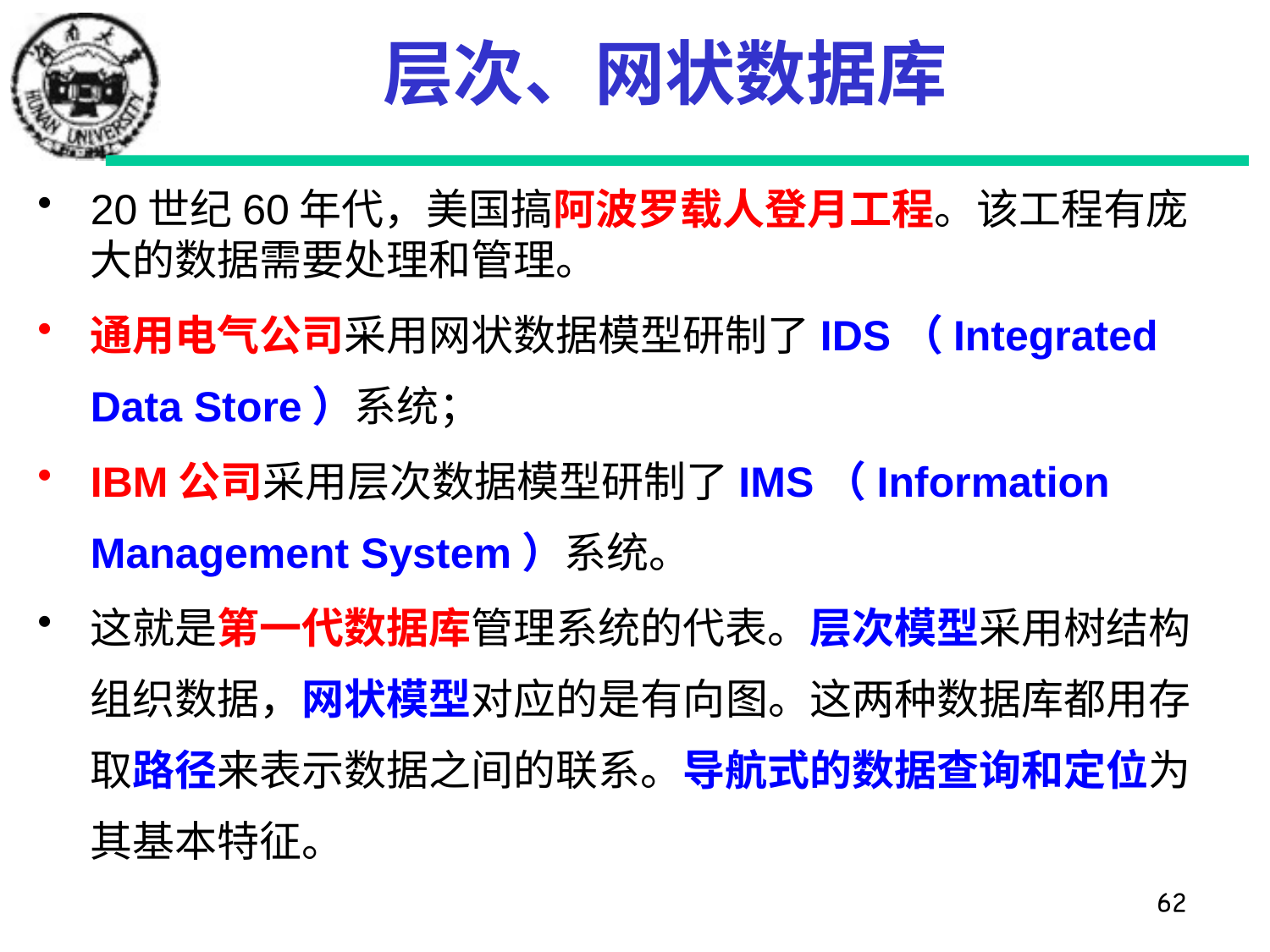

# 层次、网状数据库
20世纪60年代，美国搞阿波罗载人登月工程。该工程有庞大的数据需要处理和管理。
通用电气公司采用网状数据模型研制了IDS（Integrated Data Store）系统；
IBM公司采用层次数据模型研制了IMS（Information Management System）系统。
这就是第一代数据库管理系统的代表。层次模型采用树结构组织数据，网状模型对应的是有向图。这两种数据库都用存取路径来表示数据之间的联系。导航式的数据查询和定位为其基本特征。
62